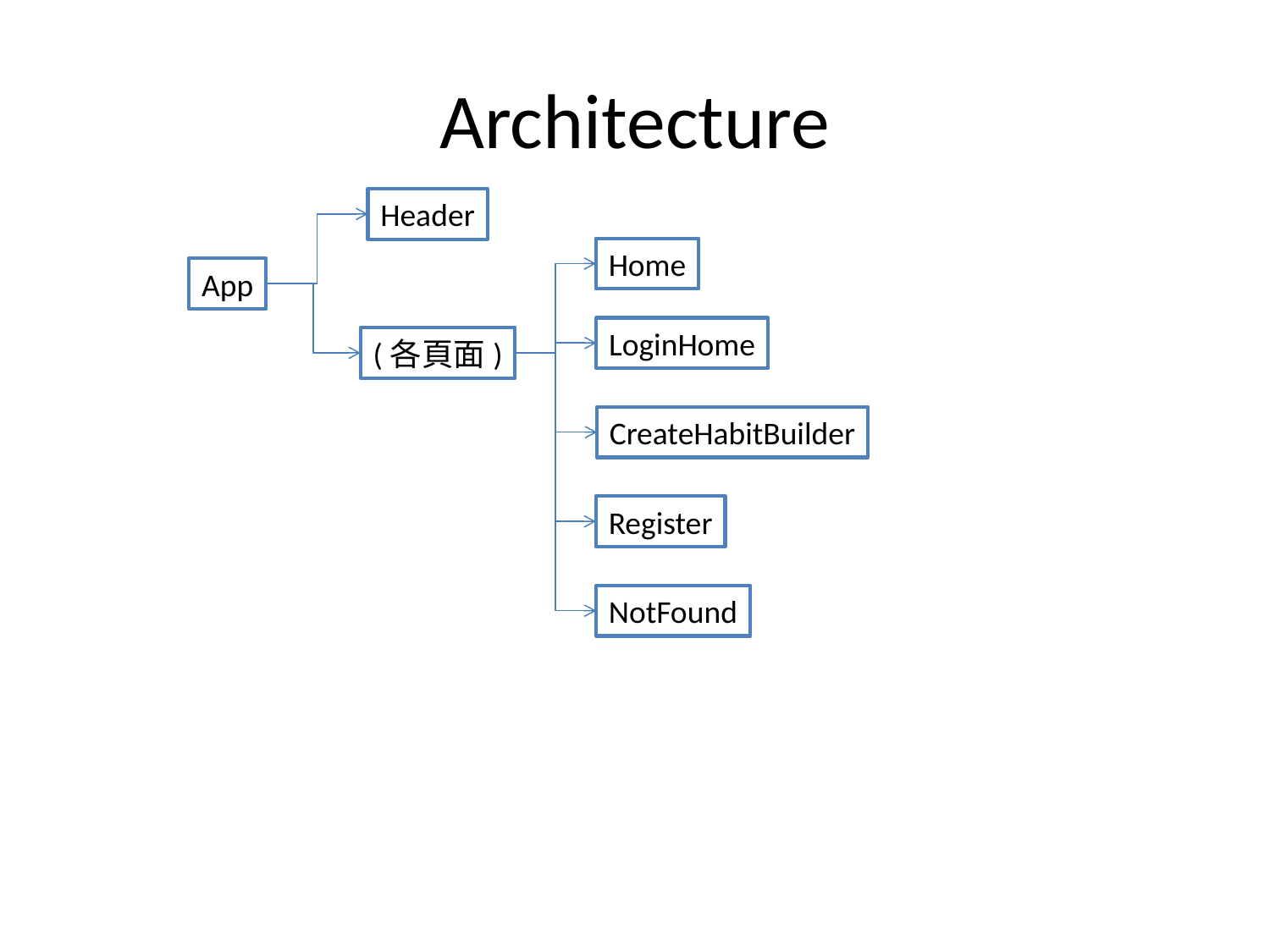

# Architecture
Header
Home
App
LoginHome
(各頁面)
CreateHabitBuilder
Register
NotFound